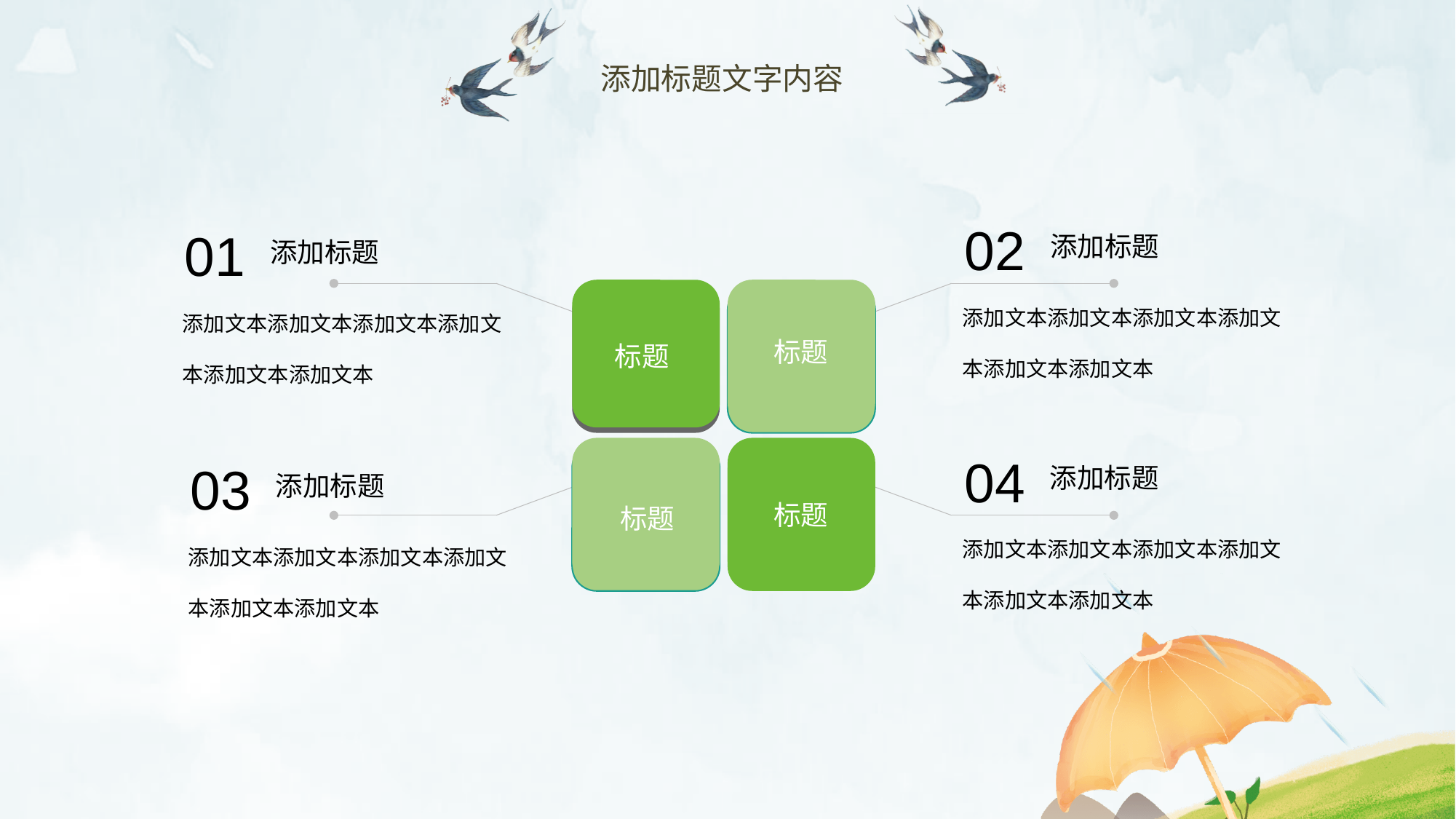

添加标题文字内容
02
01
添加标题
添加标题
添加文本添加文本添加文本添加文本添加文本添加文本
添加文本添加文本添加文本添加文本添加文本添加文本

标题

标题

标题

标题
04
03
添加标题
添加标题
添加文本添加文本添加文本添加文本添加文本添加文本
添加文本添加文本添加文本添加文本添加文本添加文本